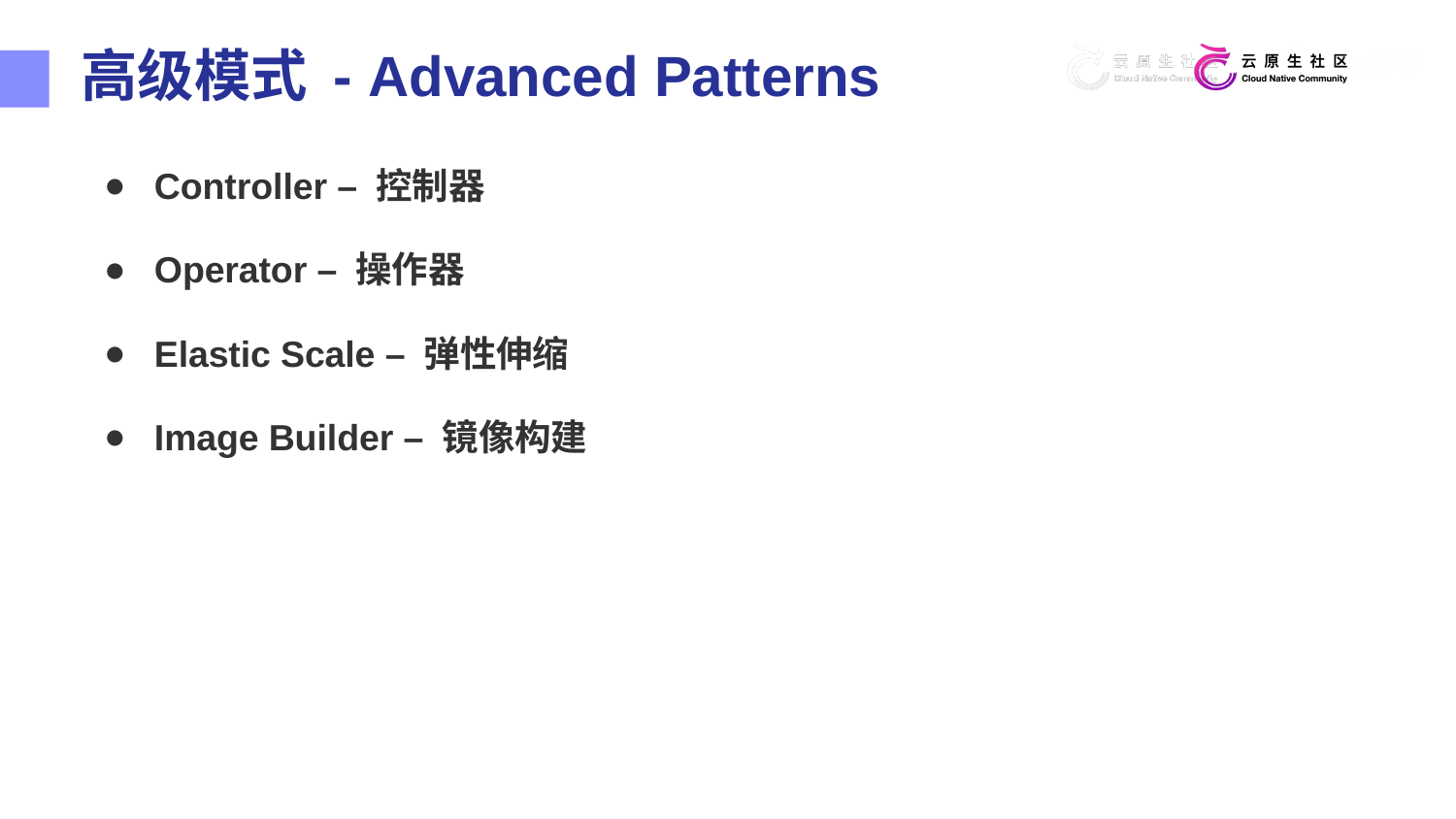

高级模式 - Advanced Patterns

Controller – 控制器
Operator – 操作器
Elastic Scale – 弹性伸缩
Image Builder – 镜像构建